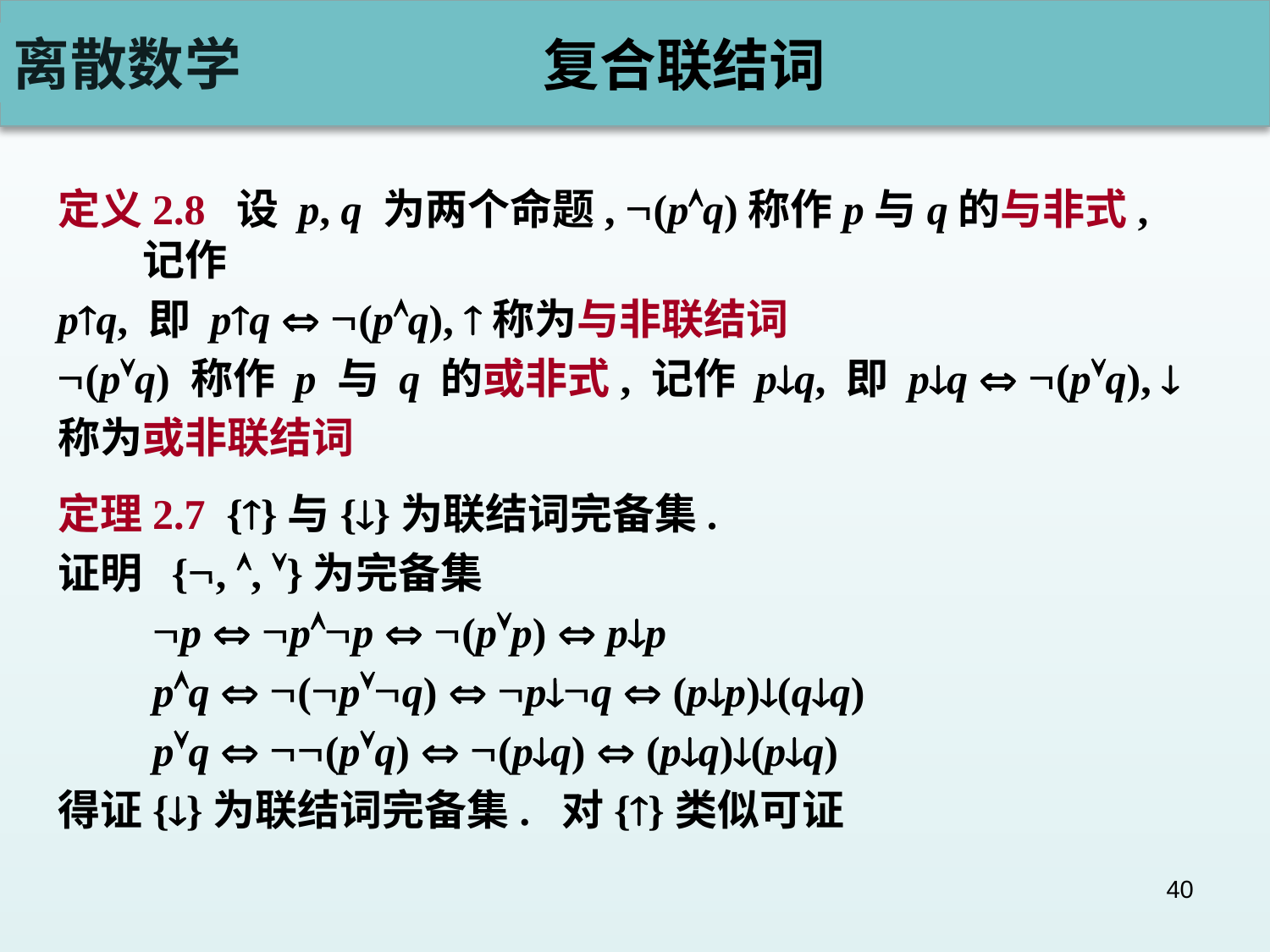

# 复合联结词
定义2.8  设 p, q 为两个命题, ¬(p∧q)称作p与q的与非式, 记作
p↑q, 即 p↑q ⇔ ¬(p∧q), ↑称为与非联结词
¬(p∨q) 称作 p 与 q 的或非式, 记作 p↓q, 即 p↓q ⇔ ¬(p∨q), ↓
称为或非联结词
定理2.7  {↑}与{↓}为联结词完备集.
证明  {¬, ∧, ∨}为完备集
         ¬p ⇔ ¬p∧¬p ⇔ ¬(p∨p) ⇔ p↓p
         p∧q ⇔ ¬(¬p∨¬q) ⇔ ¬p↓¬q ⇔ (p↓p)↓(q↓q)
         p∨q ⇔ ¬¬(p∨q) ⇔ ¬(p↓q) ⇔ (p↓q)↓(p↓q)
得证{↓}为联结词完备集.  对{↑}类似可证
40